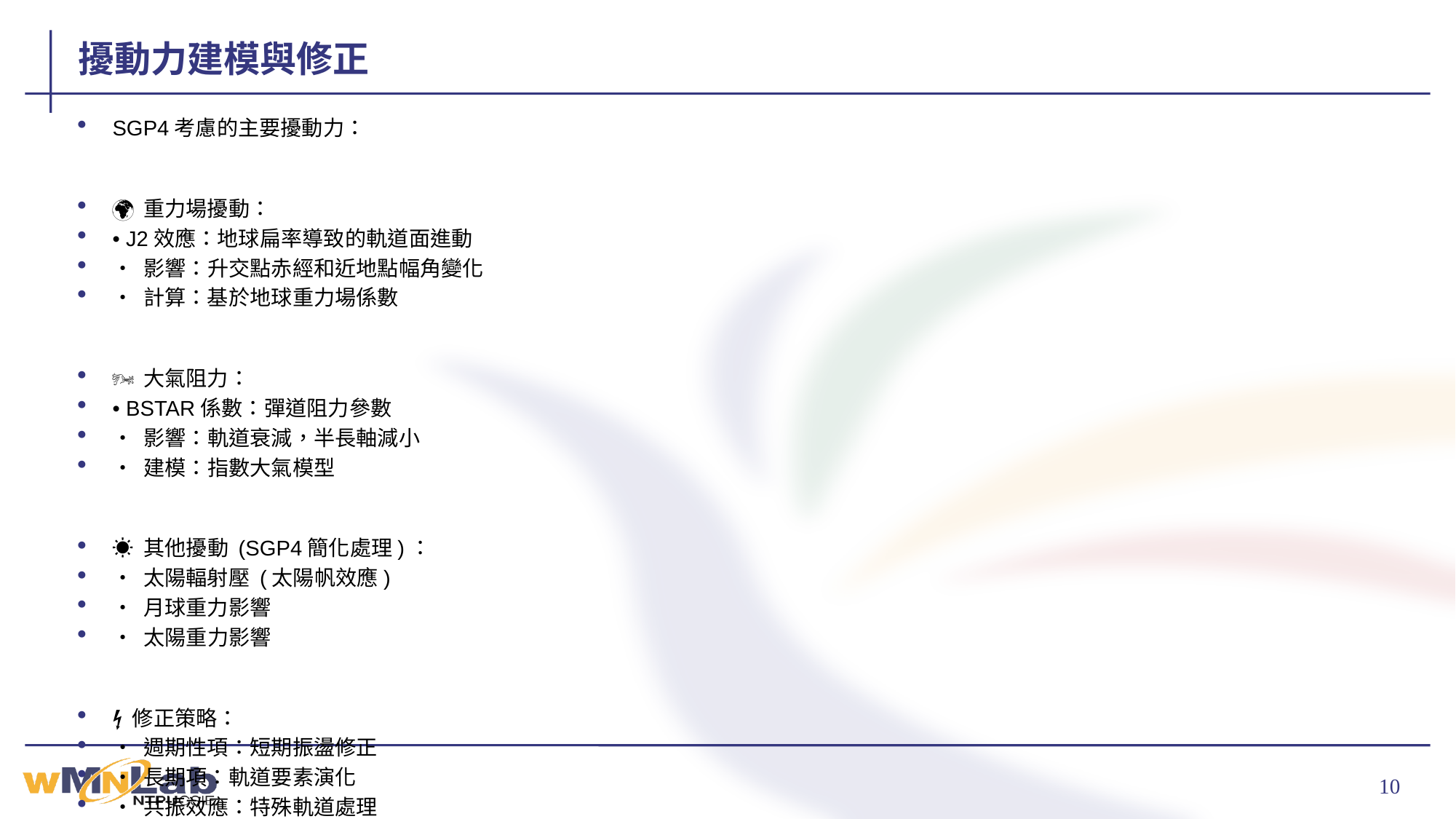

# 擾動力建模與修正
SGP4考慮的主要擾動力：

🌍 重力場擾動：
• J2效應：地球扁率導致的軌道面進動
• 影響：升交點赤經和近地點幅角變化
• 計算：基於地球重力場係數

🌬️ 大氣阻力：
• BSTAR係數：彈道阻力參數
• 影響：軌道衰減，半長軸減小
• 建模：指數大氣模型

☀️ 其他擾動 (SGP4簡化處理)：
• 太陽輻射壓 (太陽帆效應)
• 月球重力影響
• 太陽重力影響

⚡ 修正策略：
• 週期性項：短期振盪修正
• 長期項：軌道要素演化
• 共振效應：特殊軌道處理